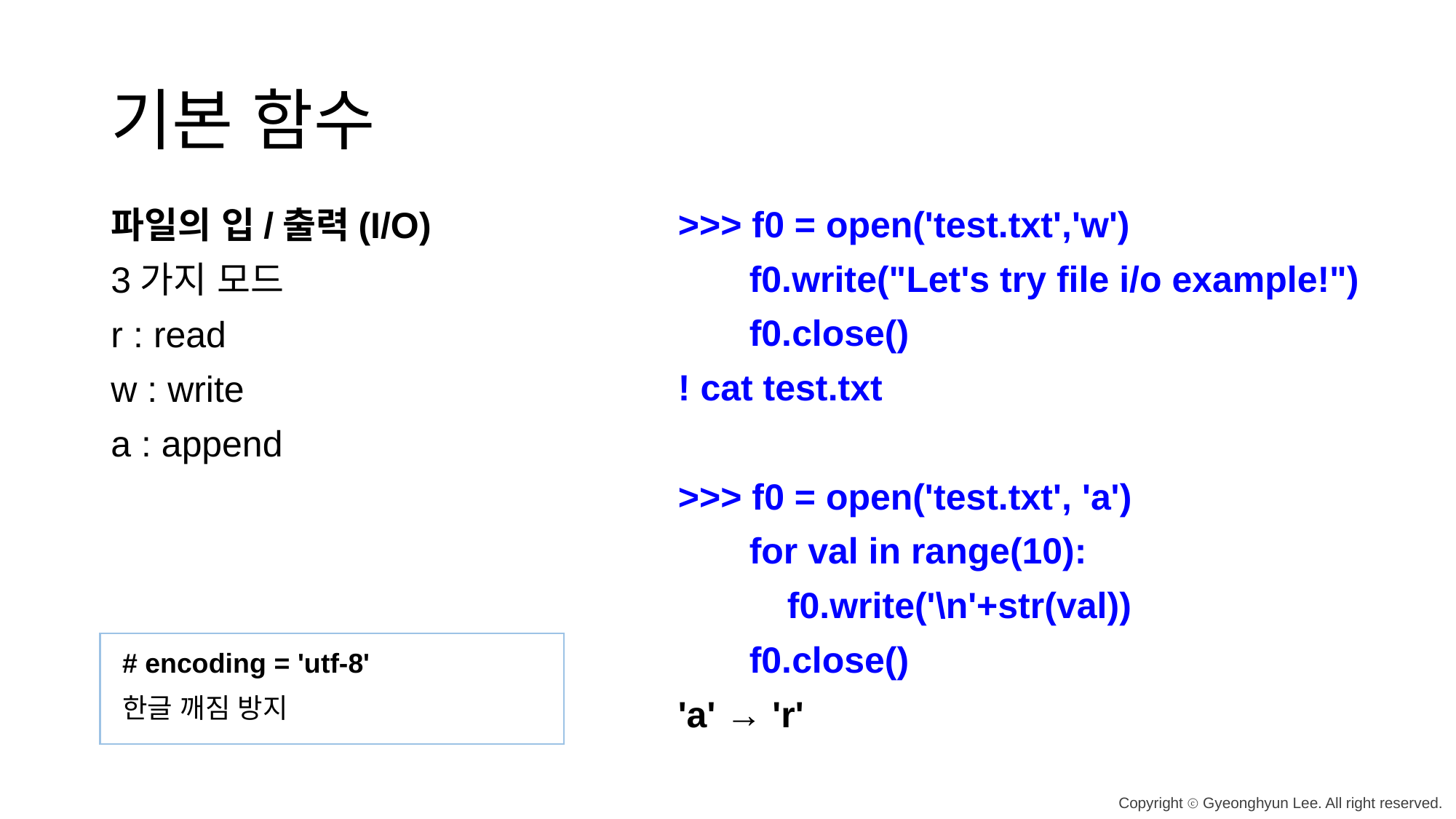

# 기본 함수
>>> f0 = open('test.txt','w')
       f0.write("Let's try file i/o example!")
       f0.close()
! cat test.txt

>>> f0 = open('test.txt', 'a')
       for val in range(10):
	f0.write('\n'+str(val))
       f0.close()
'a' → 'r'
파일의 입/출력(I/O)
3가지 모드
r : read
w : write
a : append

# encoding = 'utf-8'
한글 깨짐 방지